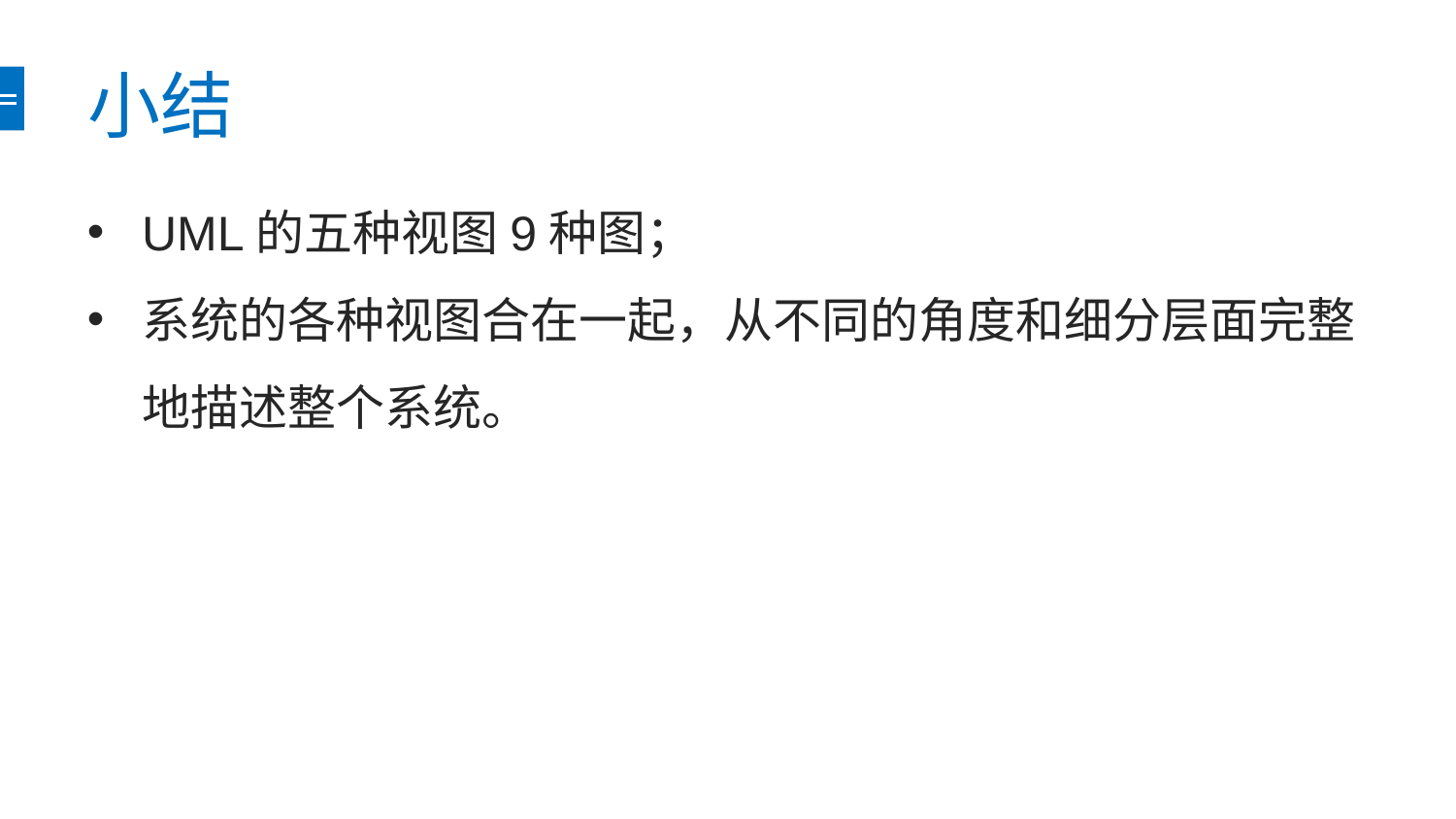

# 小结
UML的五种视图9种图；
系统的各种视图合在一起，从不同的角度和细分层面完整地描述整个系统。